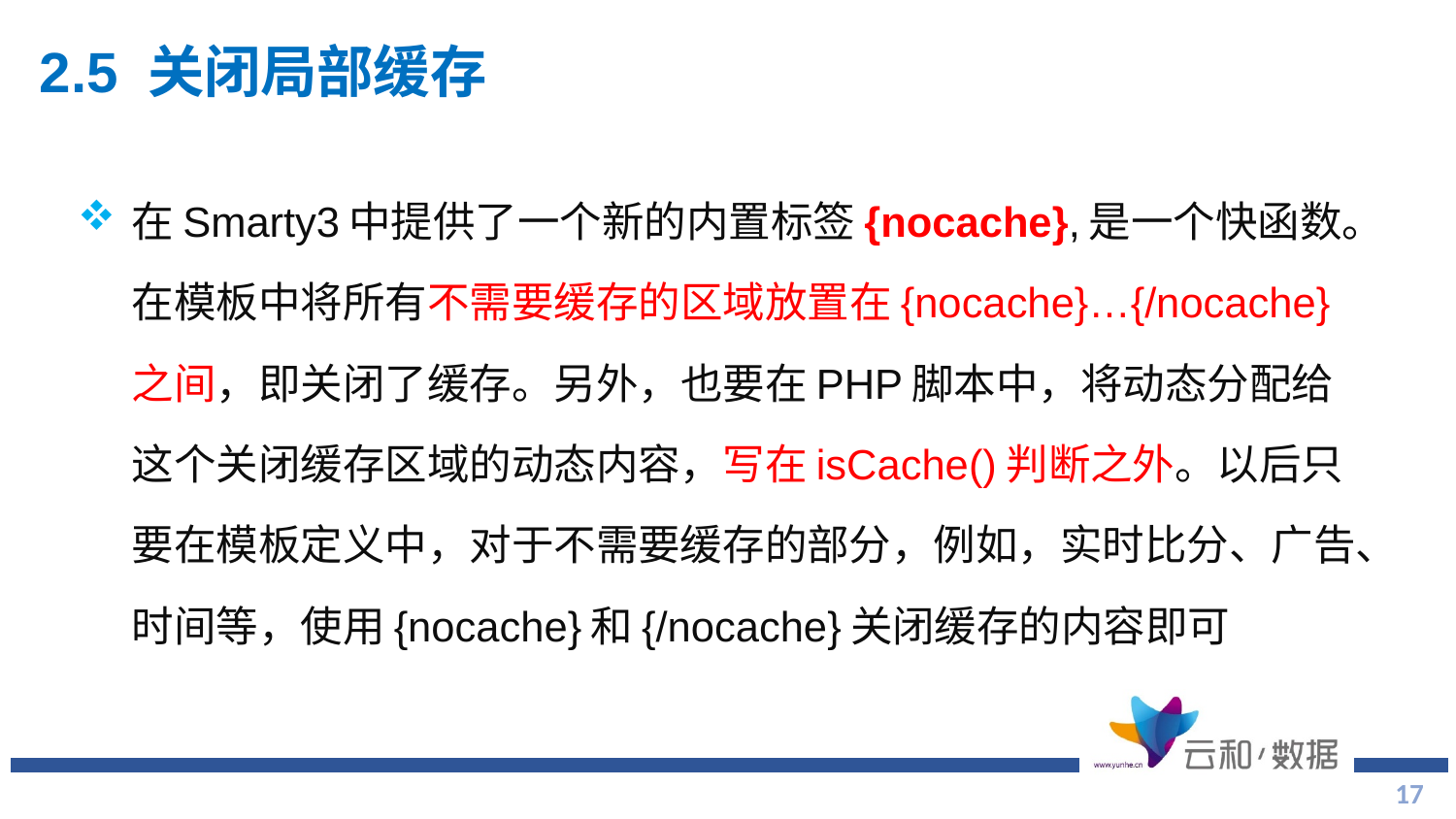

# 2.5 关闭局部缓存
在Smarty3中提供了一个新的内置标签{nocache},是一个快函数。在模板中将所有不需要缓存的区域放置在{nocache}…{/nocache}之间，即关闭了缓存。另外，也要在PHP脚本中，将动态分配给这个关闭缓存区域的动态内容，写在isCache()判断之外。以后只要在模板定义中，对于不需要缓存的部分，例如，实时比分、广告、时间等，使用{nocache}和{/nocache}关闭缓存的内容即可

17